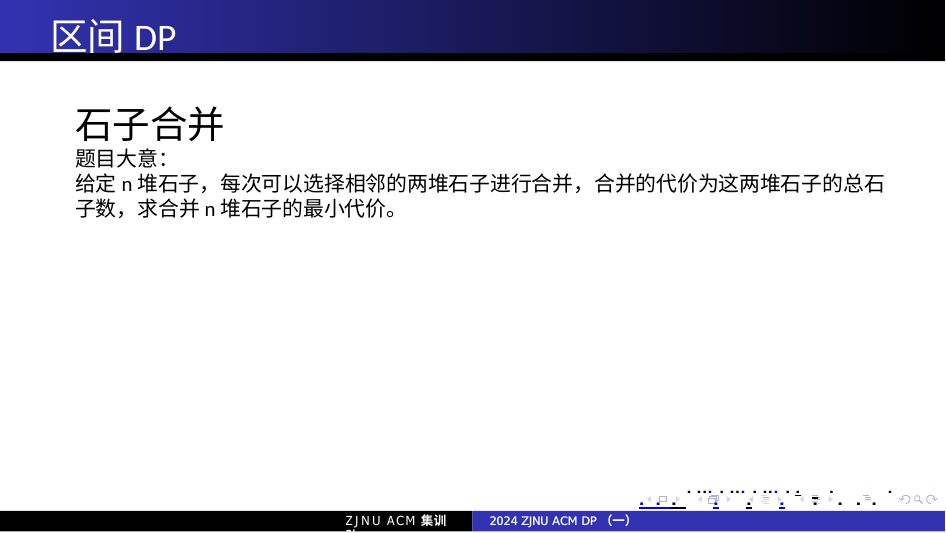

区间DP
石子合并
题目大意：
给定n堆石子，每次可以选择相邻的两堆石子进行合并，合并的代价为这两堆石子的总石子数，求合并n堆石子的最小代价。

. . . ................. . .. . . .
2024 ZJNU ACM DP（一）
ZJNU ACM集训队